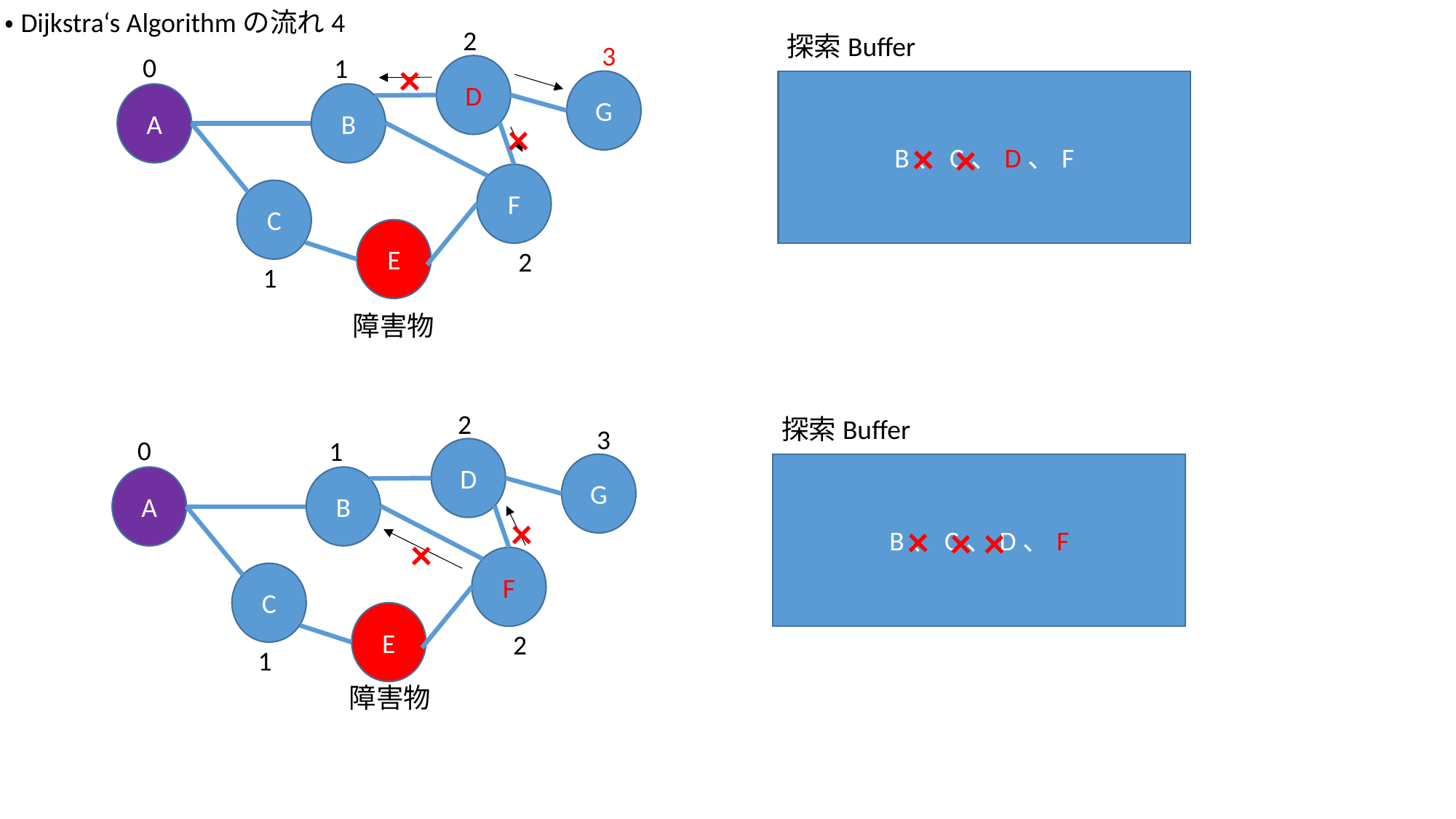

・Dijkstra‘s Algorithmの流れ4
2
探索Buffer
3
0
1
×
D
G
B、C、D、F
A
B
×
×
×
F
C
E
2
1
障害物
2
探索Buffer
3
0
1
D
G
B、C、D、F
A
B
×
×
×
×
×
F
C
E
2
1
障害物